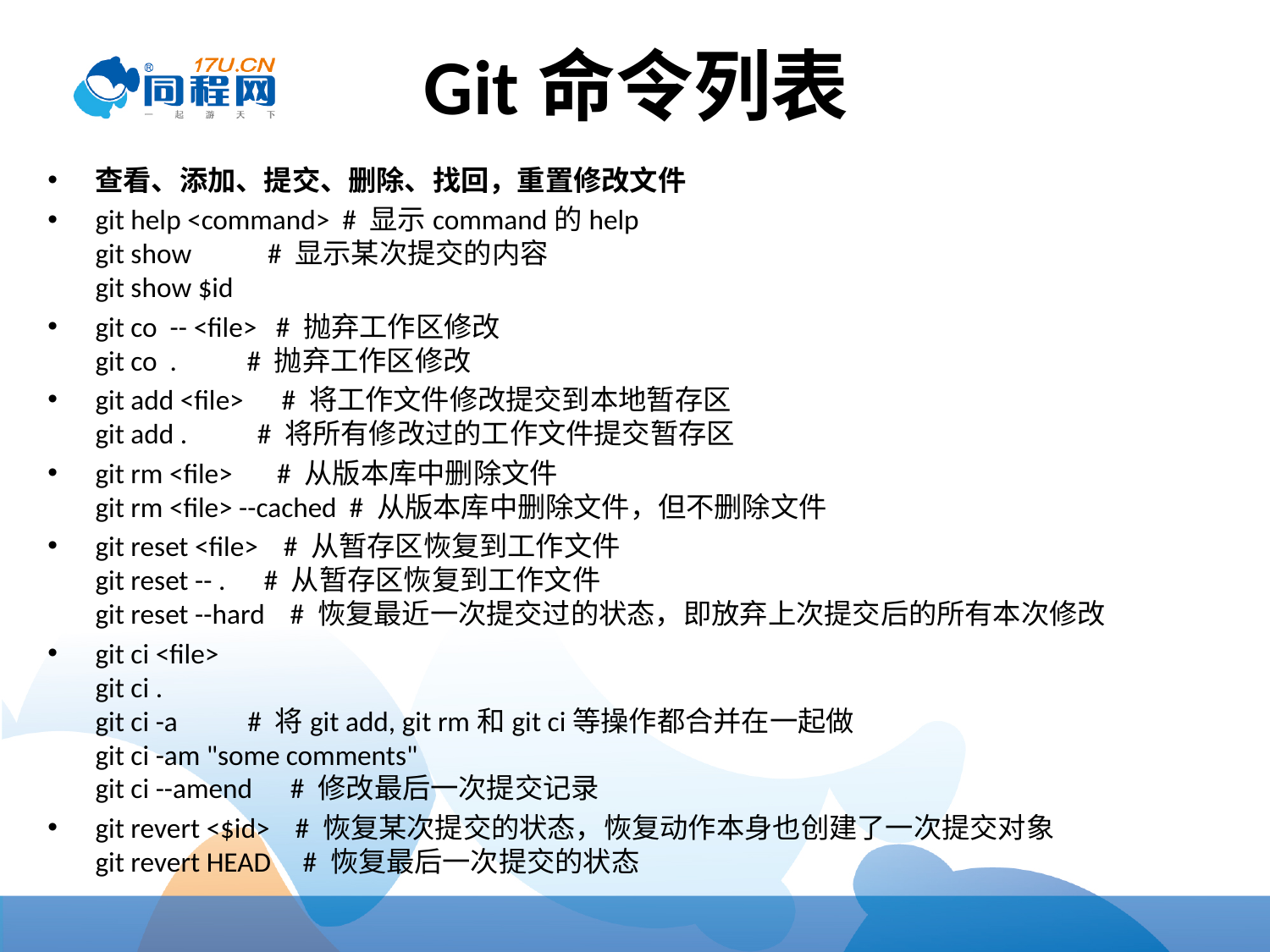

# Git命令列表
查看、添加、提交、删除、找回，重置修改文件
git help <command>  # 显示command的help
git show            # 显示某次提交的内容
git show $id
git co  -- <file>   # 抛弃工作区修改
git co  .           # 抛弃工作区修改
git add <file>      # 将工作文件修改提交到本地暂存区
git add .           # 将所有修改过的工作文件提交暂存区
git rm <file>       # 从版本库中删除文件
git rm <file> --cached  # 从版本库中删除文件，但不删除文件
git reset <file>    # 从暂存区恢复到工作文件
git reset -- .      # 从暂存区恢复到工作文件
git reset --hard    # 恢复最近一次提交过的状态，即放弃上次提交后的所有本次修改
git ci <file>
git ci .
git ci -a           # 将git add, git rm和git ci等操作都合并在一起做
git ci -am "some comments"
git ci --amend      # 修改最后一次提交记录
git revert <$id>    # 恢复某次提交的状态，恢复动作本身也创建了一次提交对象
git revert HEAD     # 恢复最后一次提交的状态